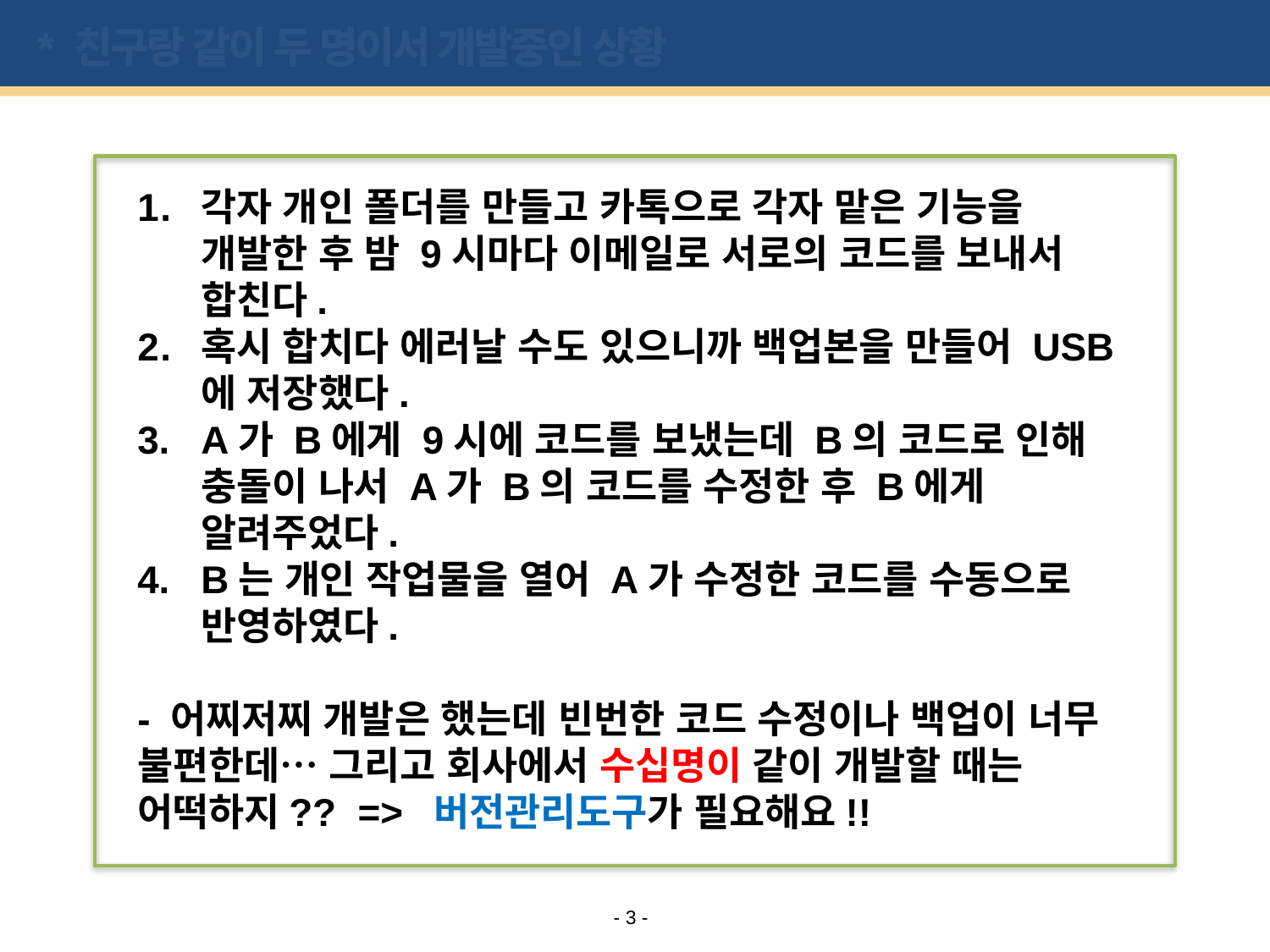

# * 친구랑 같이 두 명이서 개발중인 상황

각자 개인 폴더를 만들고 카톡으로 각자 맡은 기능을 개발한 후 밤 9시마다 이메일로 서로의 코드를 보내서 합친다.
혹시 합치다 에러날 수도 있으니까 백업본을 만들어 USB에 저장했다.
A가 B에게 9시에 코드를 보냈는데 B의 코드로 인해 충돌이 나서 A가 B의 코드를 수정한 후 B에게 알려주었다.
B는 개인 작업물을 열어 A가 수정한 코드를 수동으로 반영하였다.

- 어찌저찌 개발은 했는데 빈번한 코드 수정이나 백업이 너무 불편한데… 그리고 회사에서 수십명이 같이 개발할 때는 어떡하지??  =>  버전관리도구가 필요해요!!